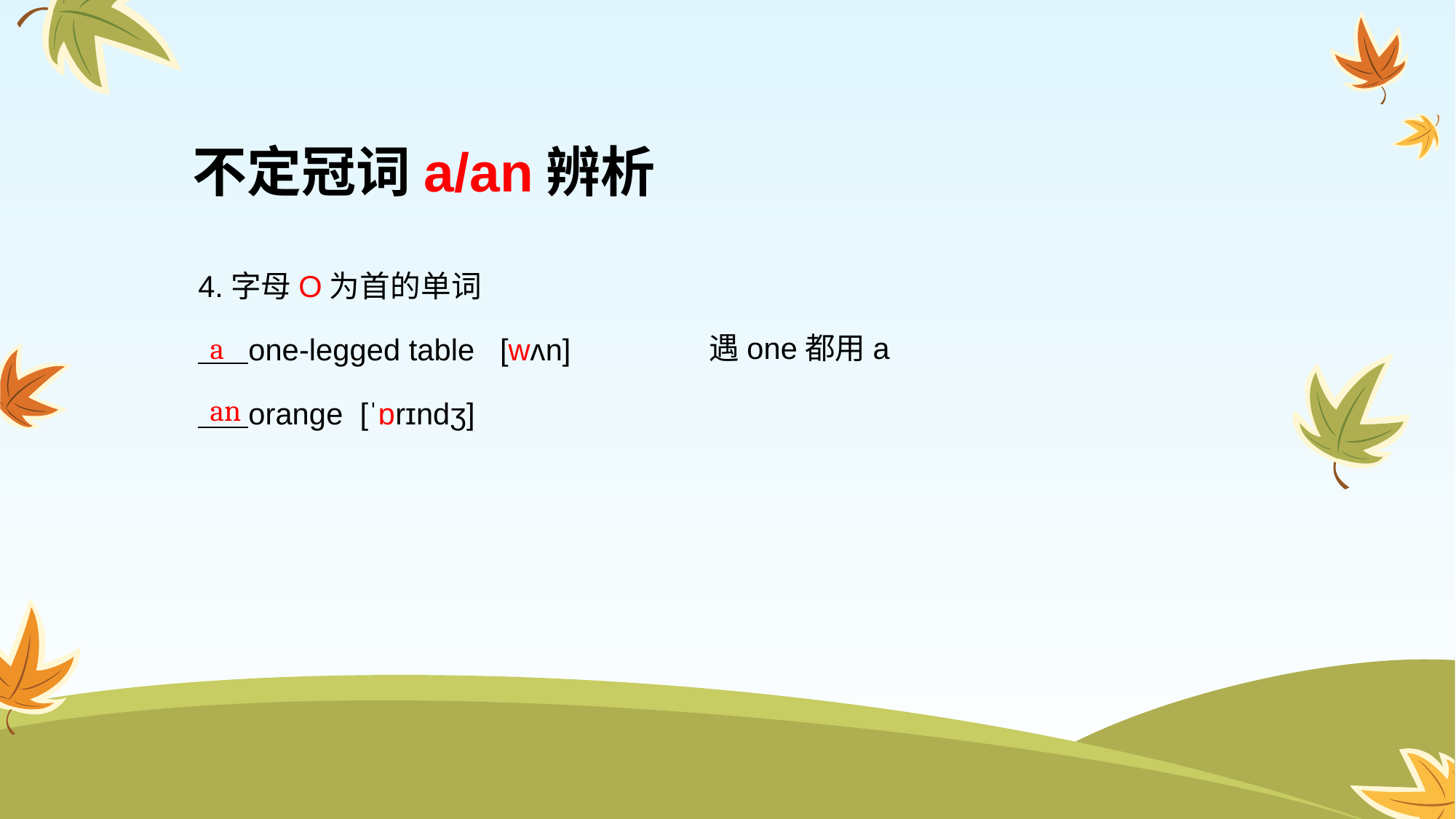

# 不定冠词a/an辨析
4.字母O为首的单词
      one-legged table   [wʌn]
      orange  [ˈɒrɪndʒ]
a
遇one都用a
an